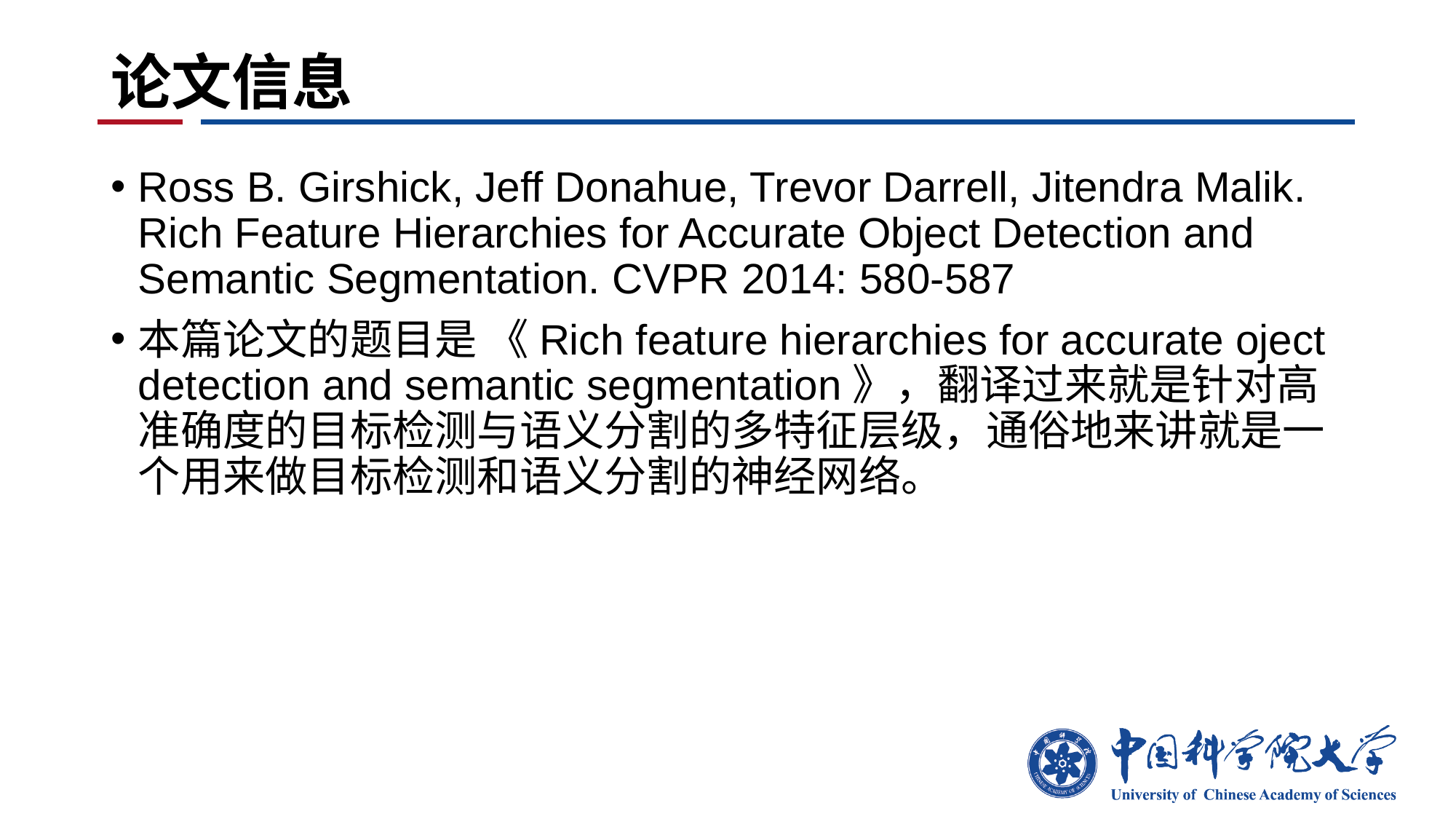

# 论文信息
Ross B. Girshick, Jeff Donahue, Trevor Darrell, Jitendra Malik. Rich Feature Hierarchies for Accurate Object Detection and Semantic Segmentation. CVPR 2014: 580-587
本篇论文的题目是 《Rich feature hierarchies for accurate oject detection and semantic segmentation》，翻译过来就是针对高准确度的目标检测与语义分割的多特征层级，通俗地来讲就是一个用来做目标检测和语义分割的神经网络。